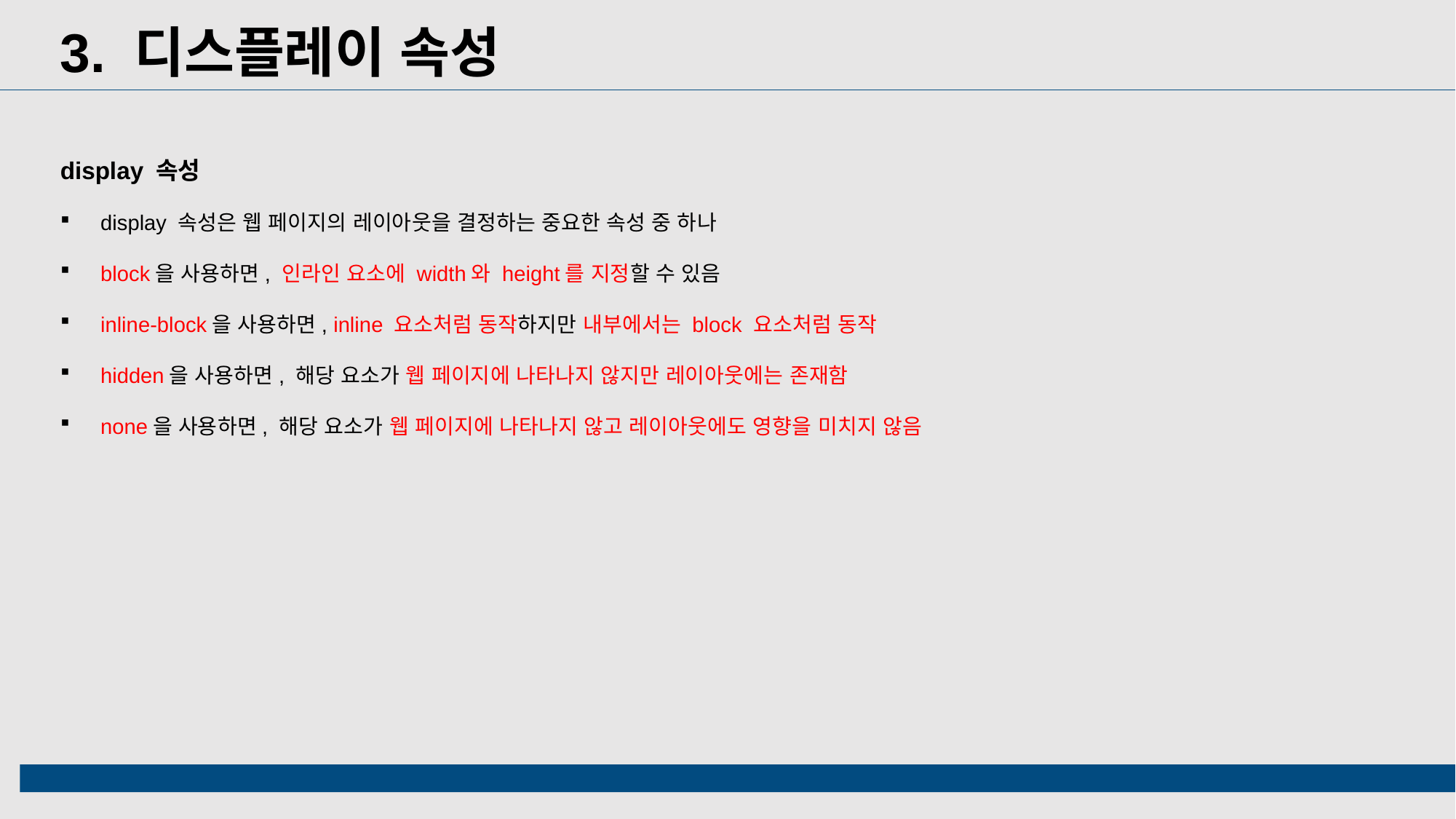

3. 디스플레이 속성
display 속성
 display 속성은 웹 페이지의 레이아웃을 결정하는 중요한 속성 중 하나
 block을 사용하면, 인라인 요소에 width와 height를 지정할 수 있음
 inline-block을 사용하면, inline 요소처럼 동작하지만 내부에서는 block 요소처럼 동작
 hidden을 사용하면, 해당 요소가 웹 페이지에 나타나지 않지만 레이아웃에는 존재함
 none을 사용하면, 해당 요소가 웹 페이지에 나타나지 않고 레이아웃에도 영향을 미치지 않음